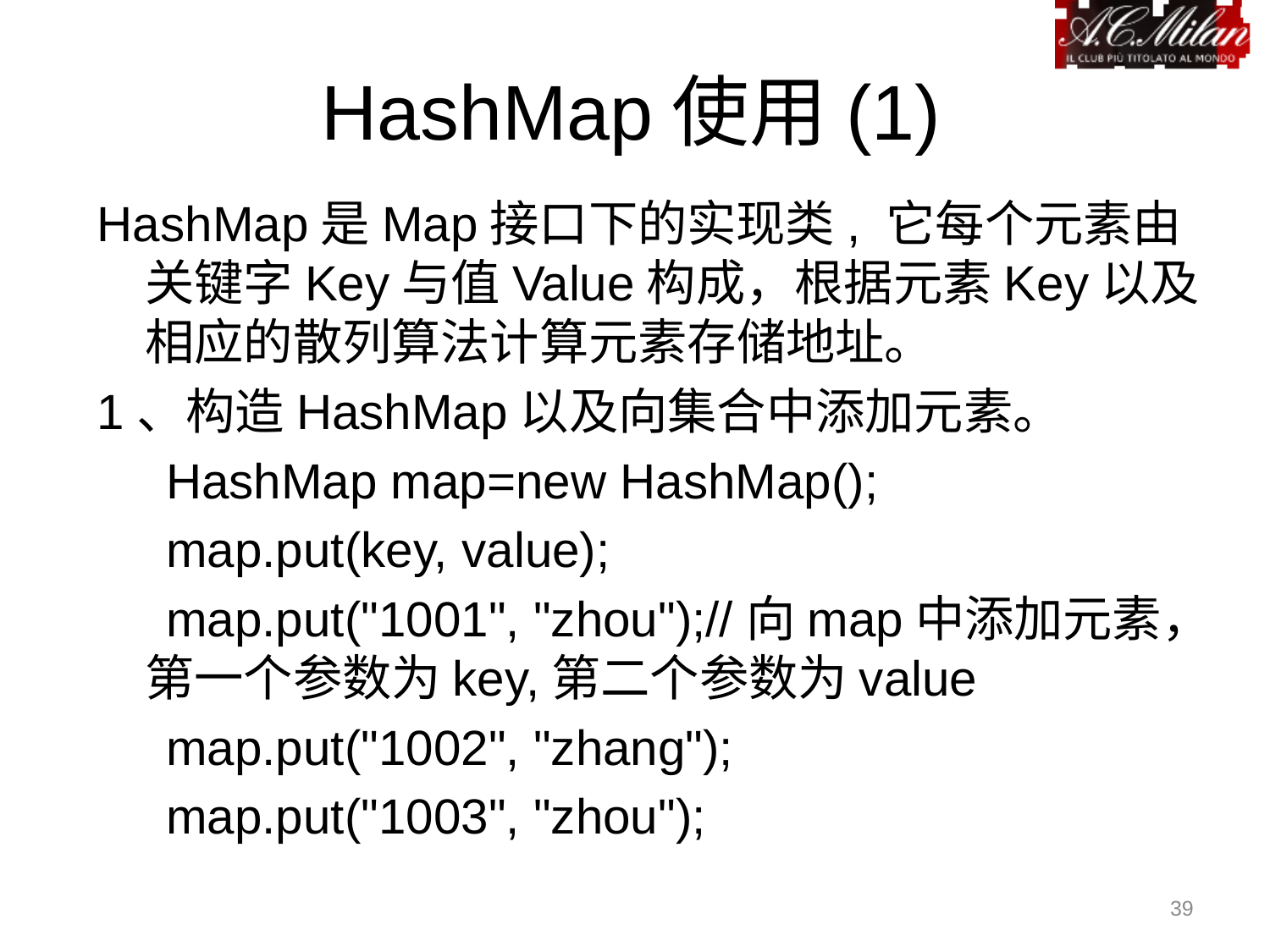

# HashMap使用(1)
HashMap是Map接口下的实现类, 它每个元素由关键字Key与值Value构成，根据元素Key以及相应的散列算法计算元素存储地址。
1、构造HashMap以及向集合中添加元素。
     HashMap map=new HashMap();
     map.put(key, value);
     map.put("1001", "zhou");//向map中添加元素，第一个参数为key,第二个参数为value
     map.put("1002", "zhang");
     map.put("1003", "zhou");
39